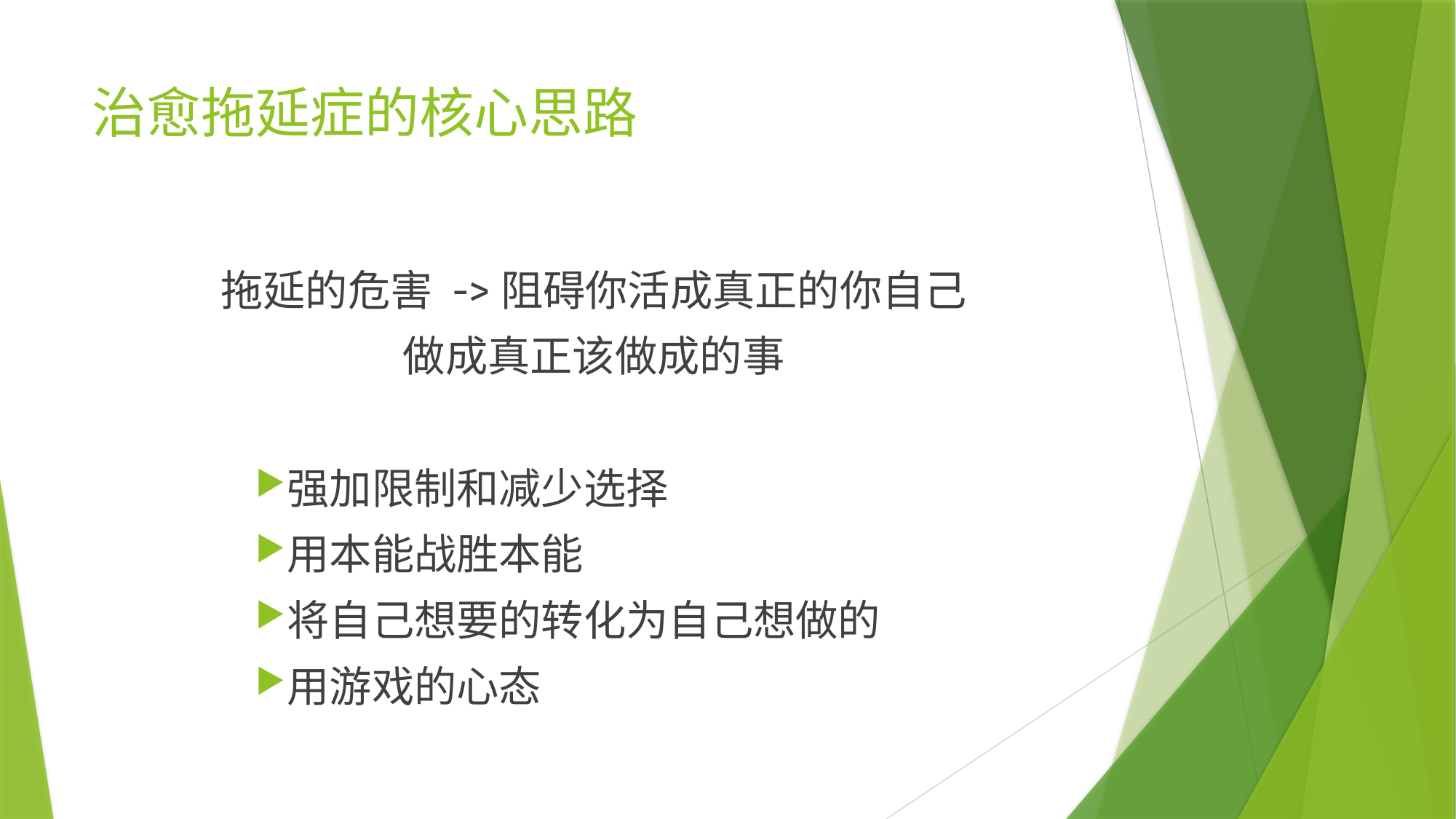

# 治愈拖延症的核心思路
拖延的危害 ->阻碍你活成真正的你自己
做成真正该做成的事

强加限制和减少选择
用本能战胜本能
将自己想要的转化为自己想做的
用游戏的心态